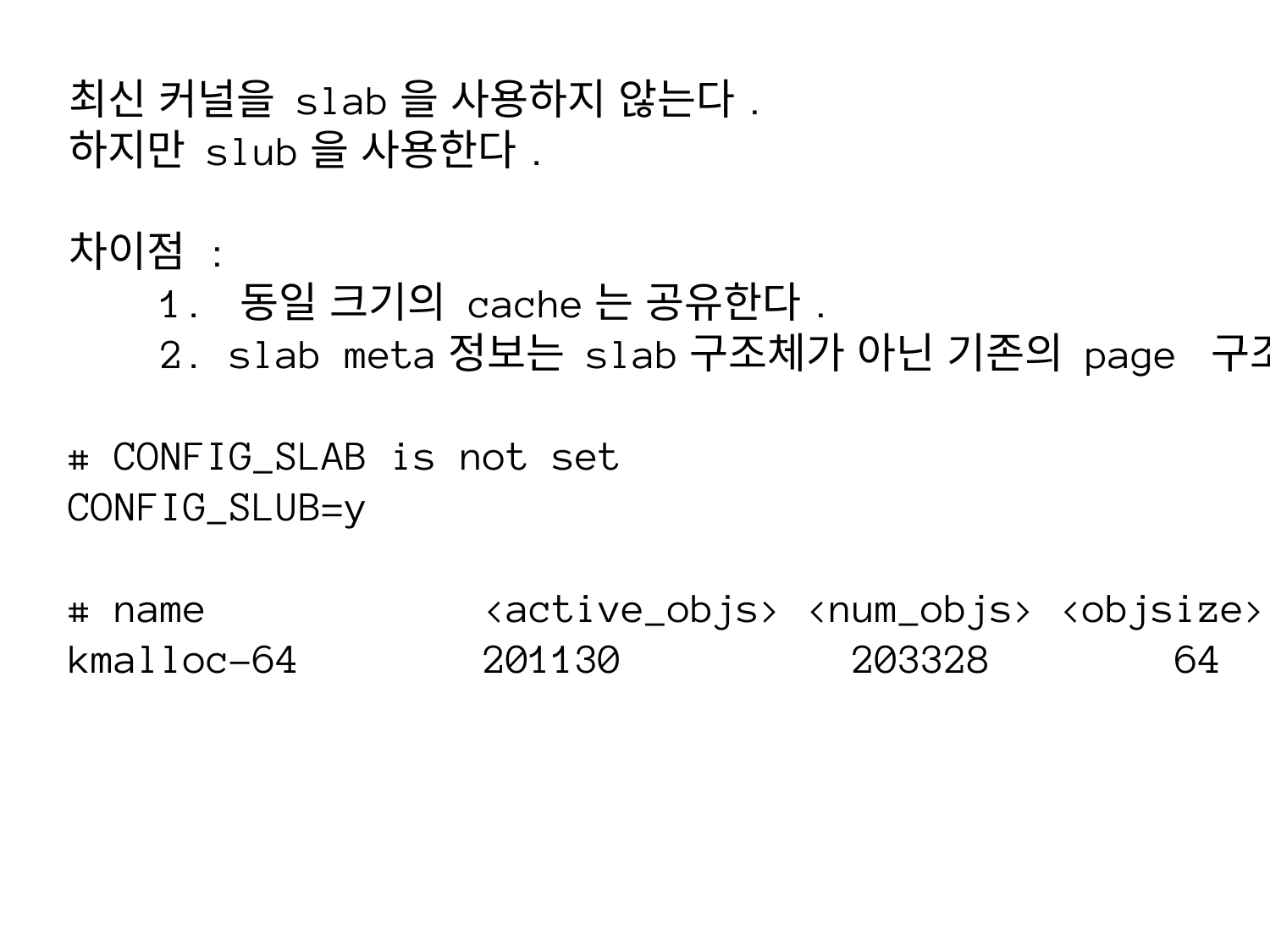

최신 커널을 slab을 사용하지 않는다.
하지만 slub을 사용한다.

차이점 :
    1. 동일 크기의 cache는 공유한다.
    2. slab meta정보는 slab구조체가 아닌 기존의 page 구조체에 관리한다.

# CONFIG_SLAB is not set
CONFIG_SLUB=y

# name            <active_objs> <num_objs> <objsize> <objperslab> <pagesperslab>
kmalloc-64        201130          203328        64       64             1